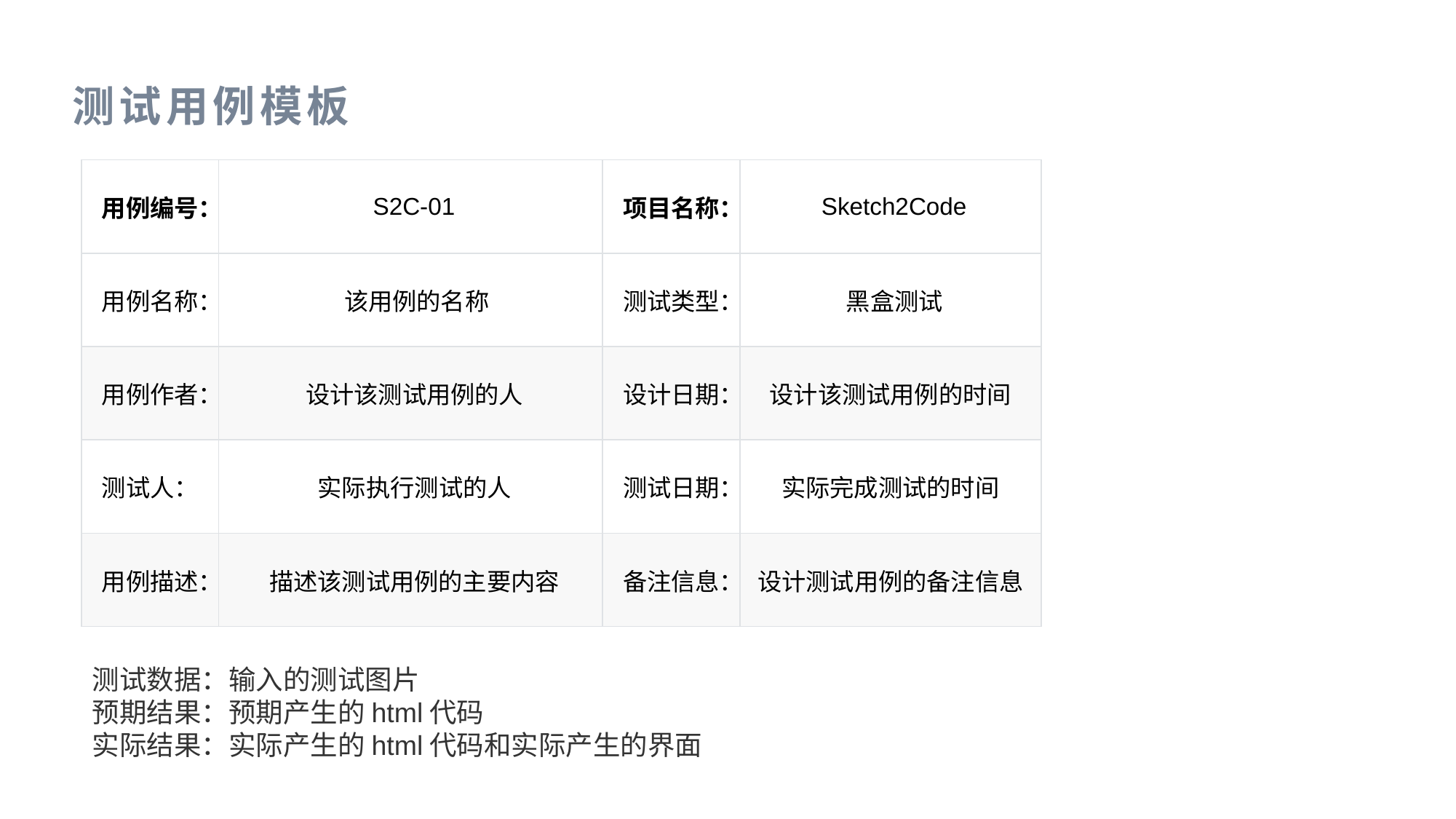

# 测试用例模板
| 用例编号： | S2C-01 | 项目名称： | Sketch2Code |
| --- | --- | --- | --- |
| 用例名称： | 该用例的名称 | 测试类型： | 黑盒测试 |
| 用例作者： | 设计该测试用例的人 | 设计日期： | 设计该测试用例的时间 |
| 测试人： | 实际执行测试的人 | 测试日期： | 实际完成测试的时间 |
| 用例描述： | 描述该测试用例的主要内容 | 备注信息： | 设计测试用例的备注信息 |
测试数据：输入的测试图片预期结果：预期产生的html代码实际结果：实际产生的html代码和实际产生的界面
9